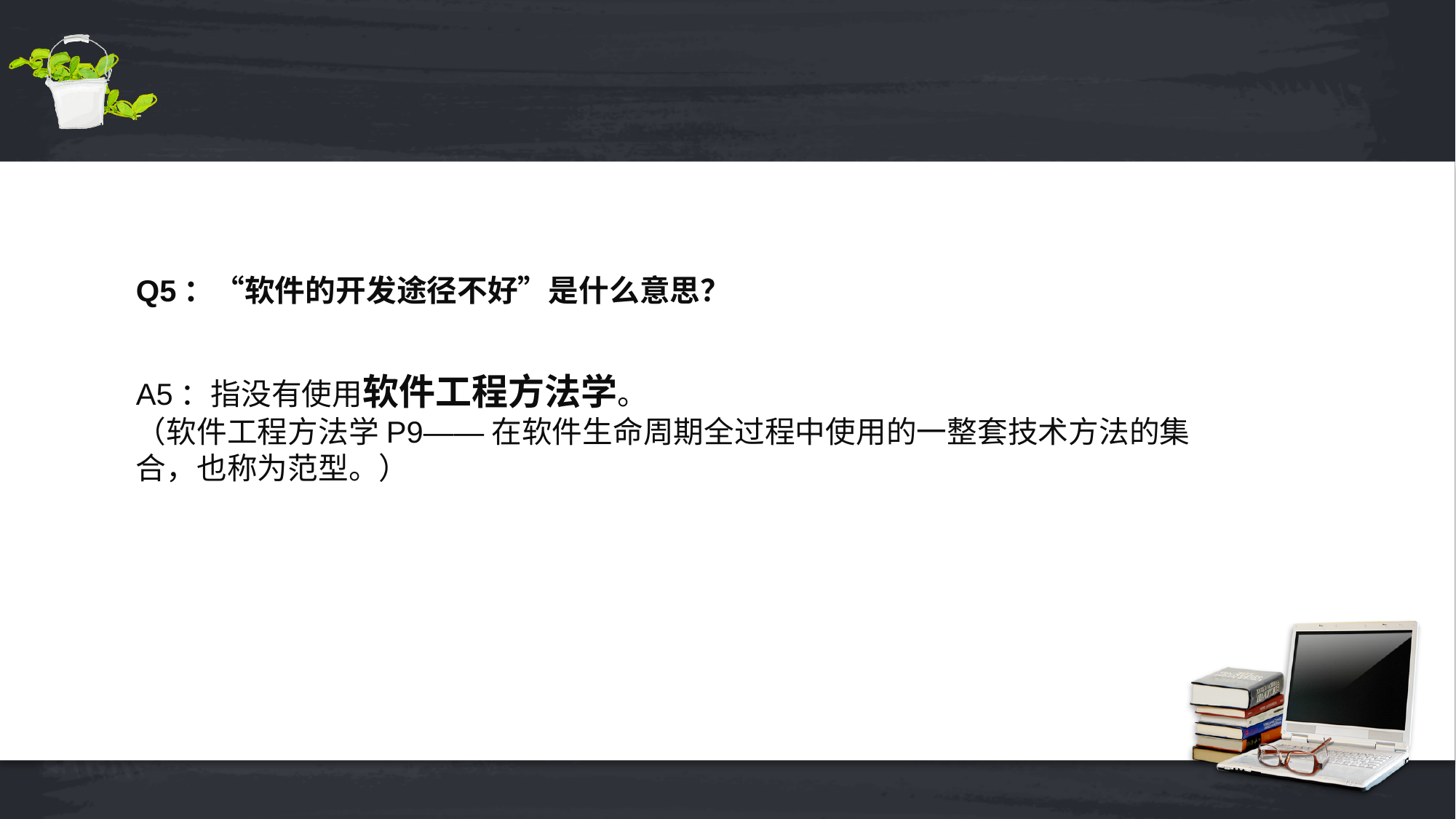

Q5：“软件的开发途径不好”是什么意思？
A5：指没有使用软件工程方法学。
（软件工程方法学P9——在软件生命周期全过程中使用的一整套技术方法的集合，也称为范型。）